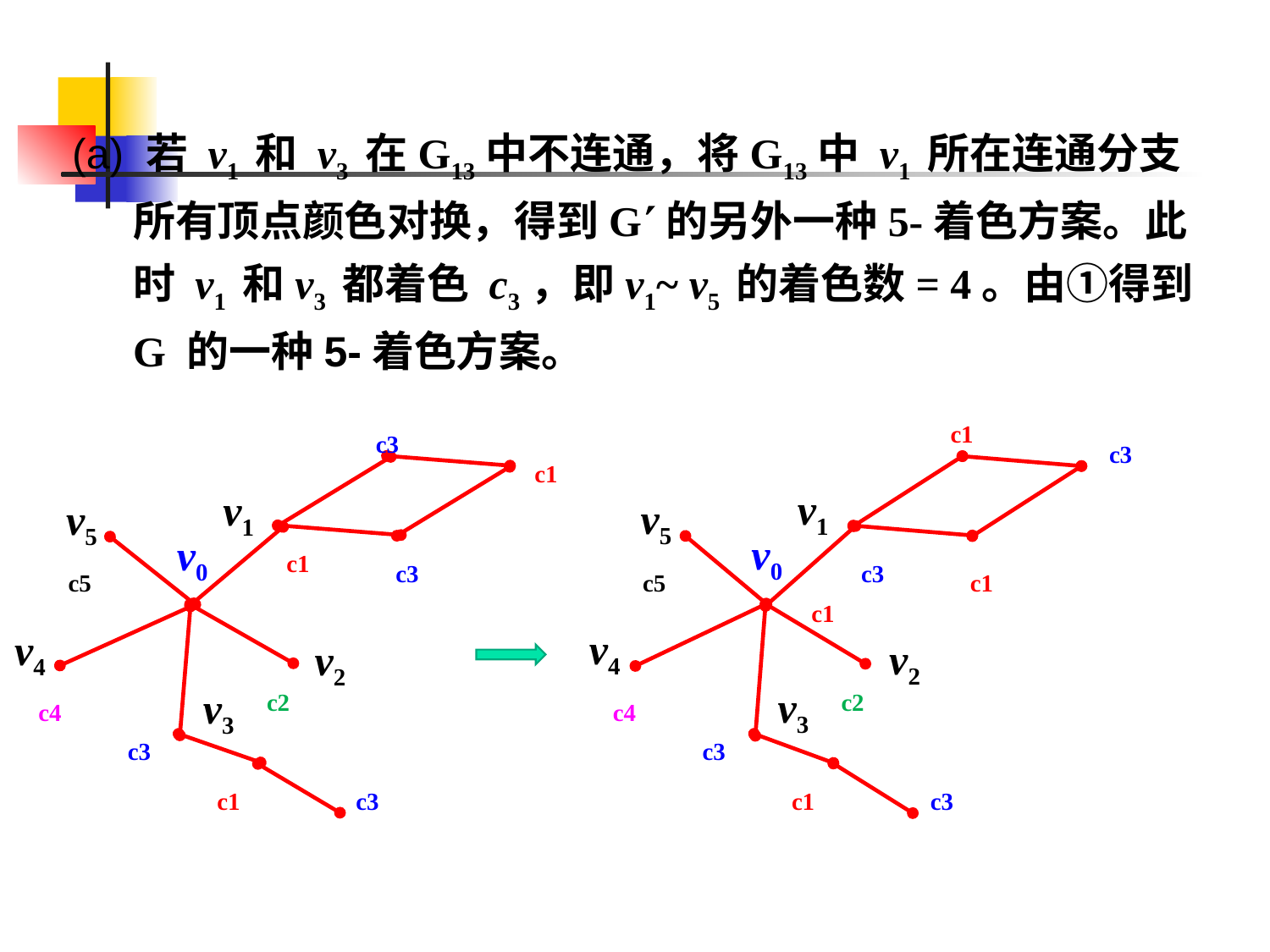

(a) 若 v1 和 v3 在G13中不连通，将G13中 v1 所在连通分支所有顶点颜色对换，得到G′的另外一种5-着色方案。此时 v1 和v3 都着色 c3，即v1~ v5 的着色数= 4。由①得到G 的一种5-着色方案。
c1
c3

v1

v0

c3
c5
c1
c1

v4
v2
c2
c4
v3
c3

c1
c3
v5
c3
c1

v1
v5

v0
c1

c3
c5

v4
v2
c2
c4
v3
c3

c1
c3